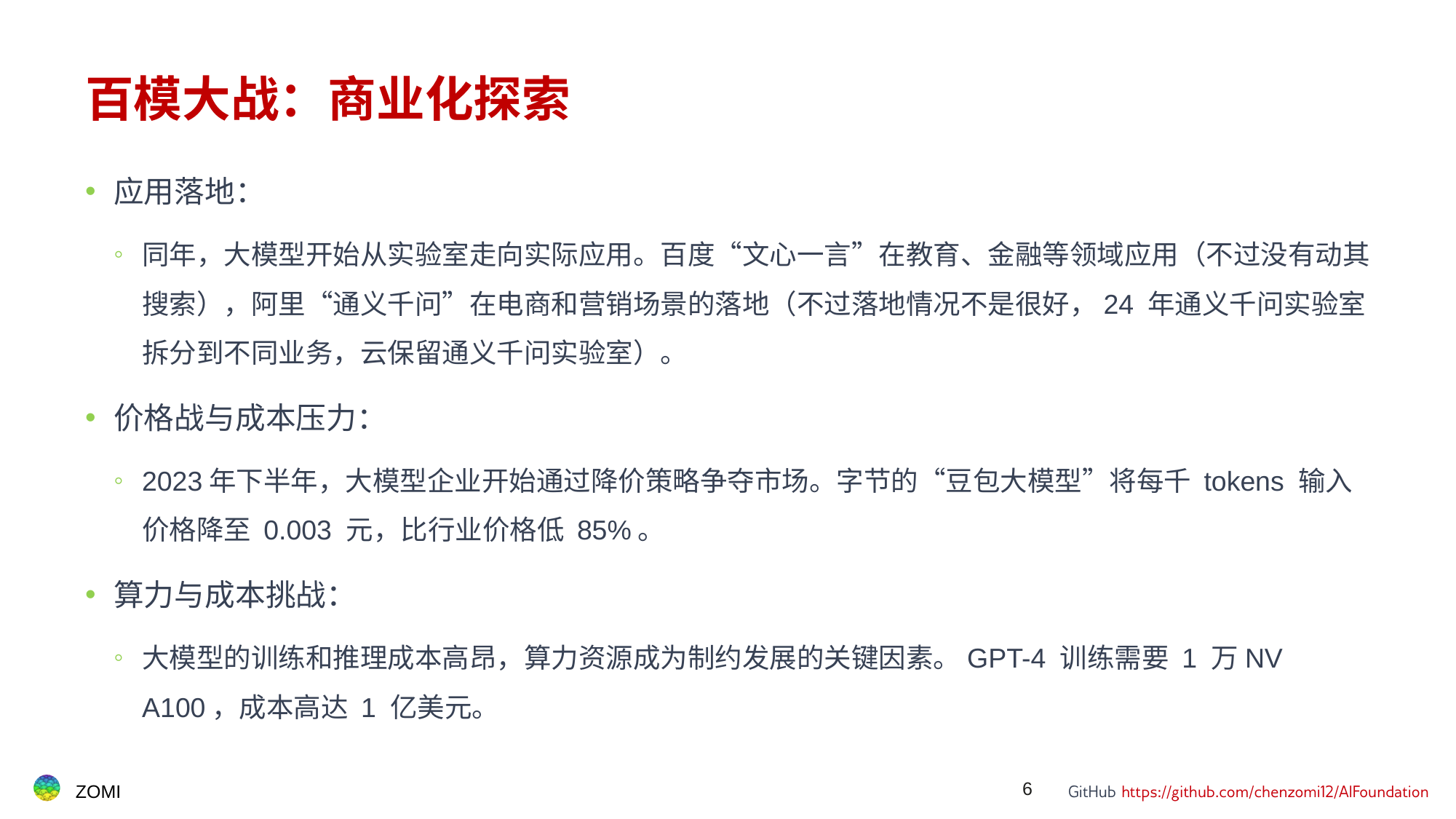

# 百模大战：商业化探索
应用落地：
同年，大模型开始从实验室走向实际应用。百度“文心一言”在教育、金融等领域应用（不过没有动其搜索），阿里“通义千问”在电商和营销场景的落地（不过落地情况不是很好，24 年通义千问实验室拆分到不同业务，云保留通义千问实验室）。
价格战与成本压力：
2023年下半年，大模型企业开始通过降价策略争夺市场。字节的“豆包大模型”将每千 tokens 输入价格降至 0.003 元，比行业价格低 85%。
算力与成本挑战：
大模型的训练和推理成本高昂，算力资源成为制约发展的关键因素。GPT-4 训练需要 1 万NV A100，成本高达 1 亿美元。